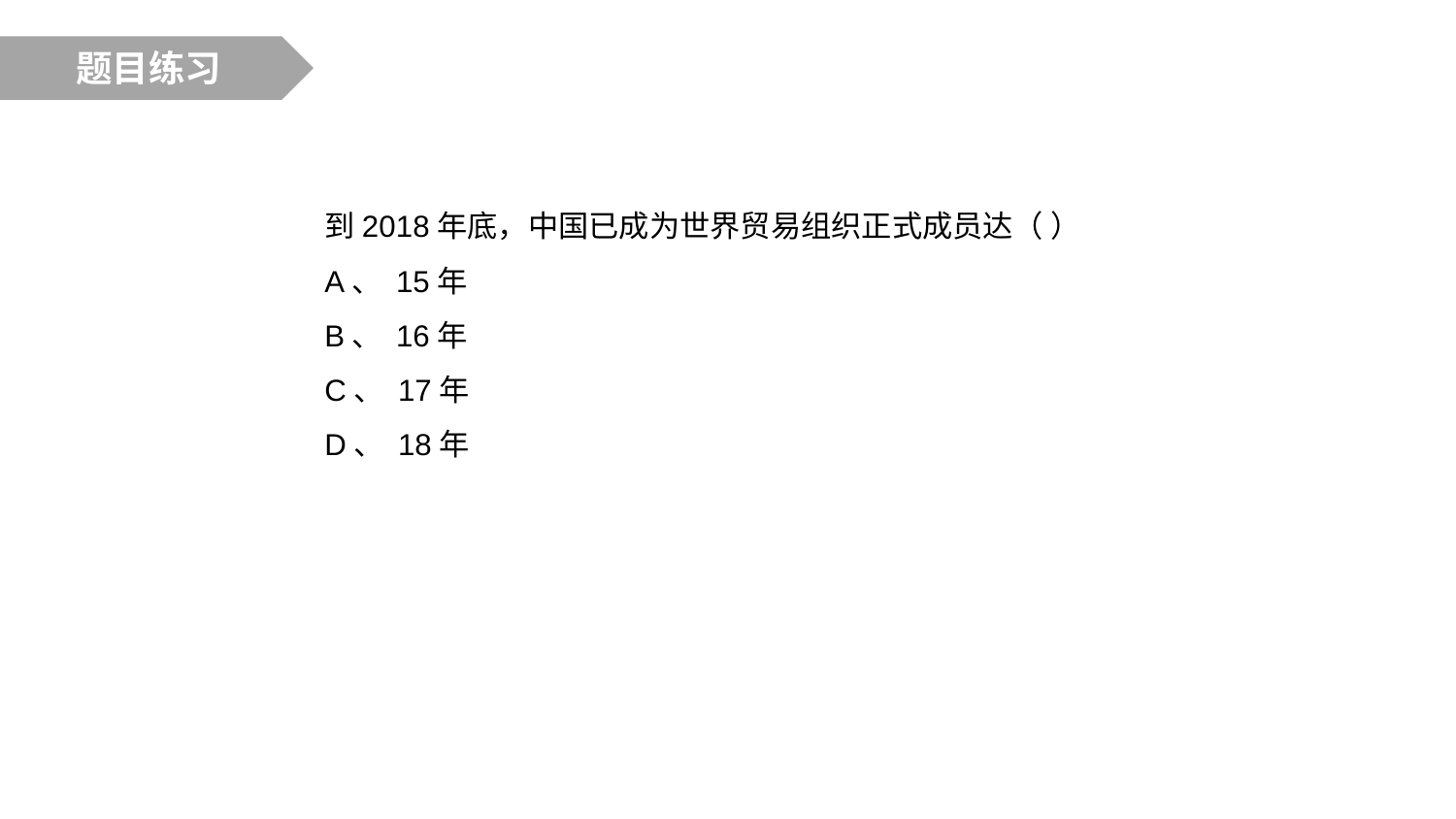

题目练习
到2018年底，中国已成为世界贸易组织正式成员达（ ）
A、 15年
B、 16年
C、 17年
D、 18年